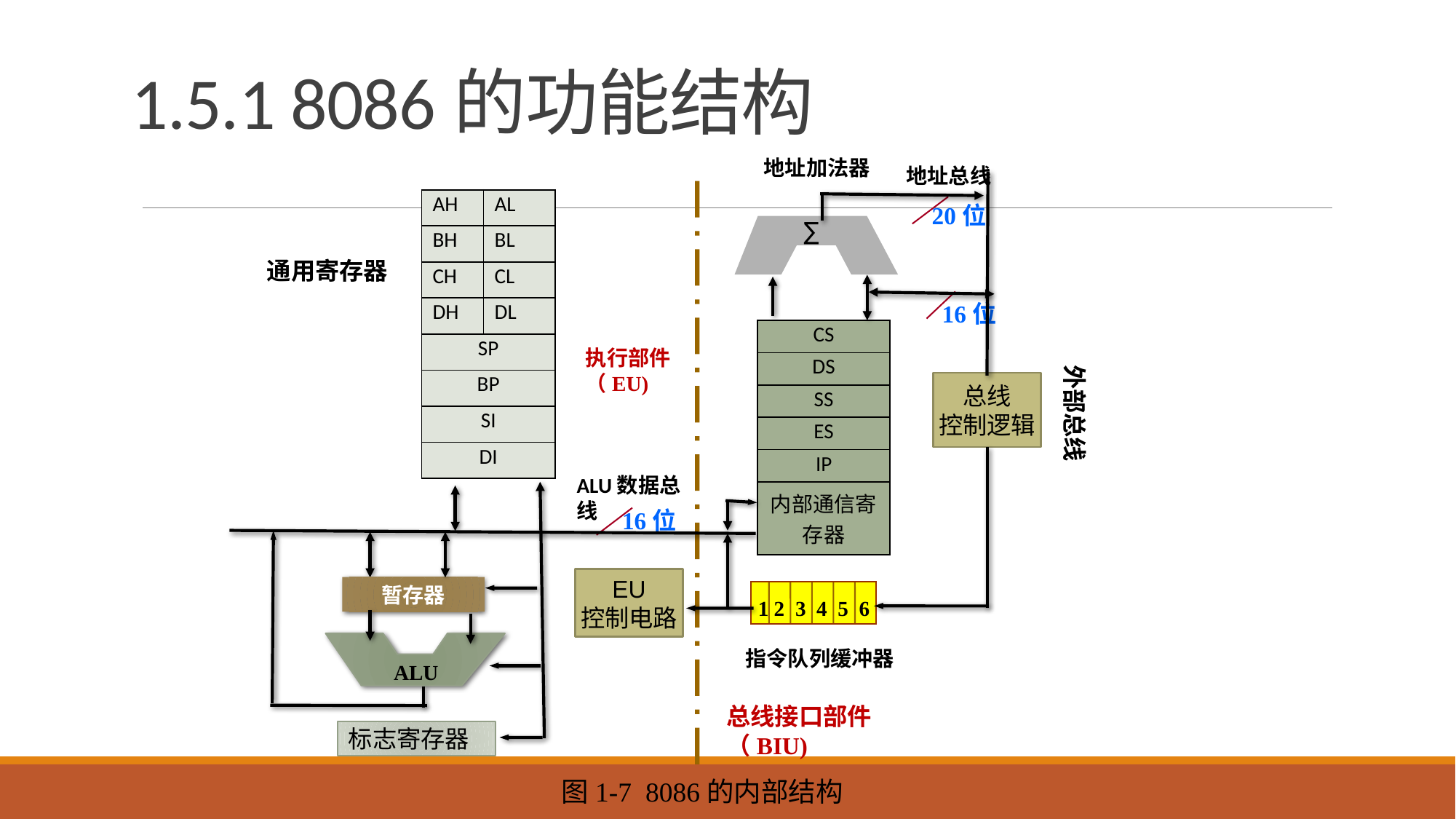

1.5.1 8086的功能结构
地址加法器

20位

∑

通用寄存器

16位
执行部件 （EU)
外部总线
总线
控制逻辑
16位

EU
控制电路

1 2  3  4  5  6

指令队列缓冲器
ALU
总线接口部件 （BIU)
标志寄存器

地址总线
| AH | AL |
| --- | --- |
| BH | BL |
| CH | CL |
| DH | DL |
| SP |  |
| BP |  |
| SI |  |
| DI |  |
| CS |
| --- |
| DS |
| SS |
| ES |
| IP |
| 内部通信寄存器 |
ALU数据总线

暂存器

图1-7  8086的内部结构